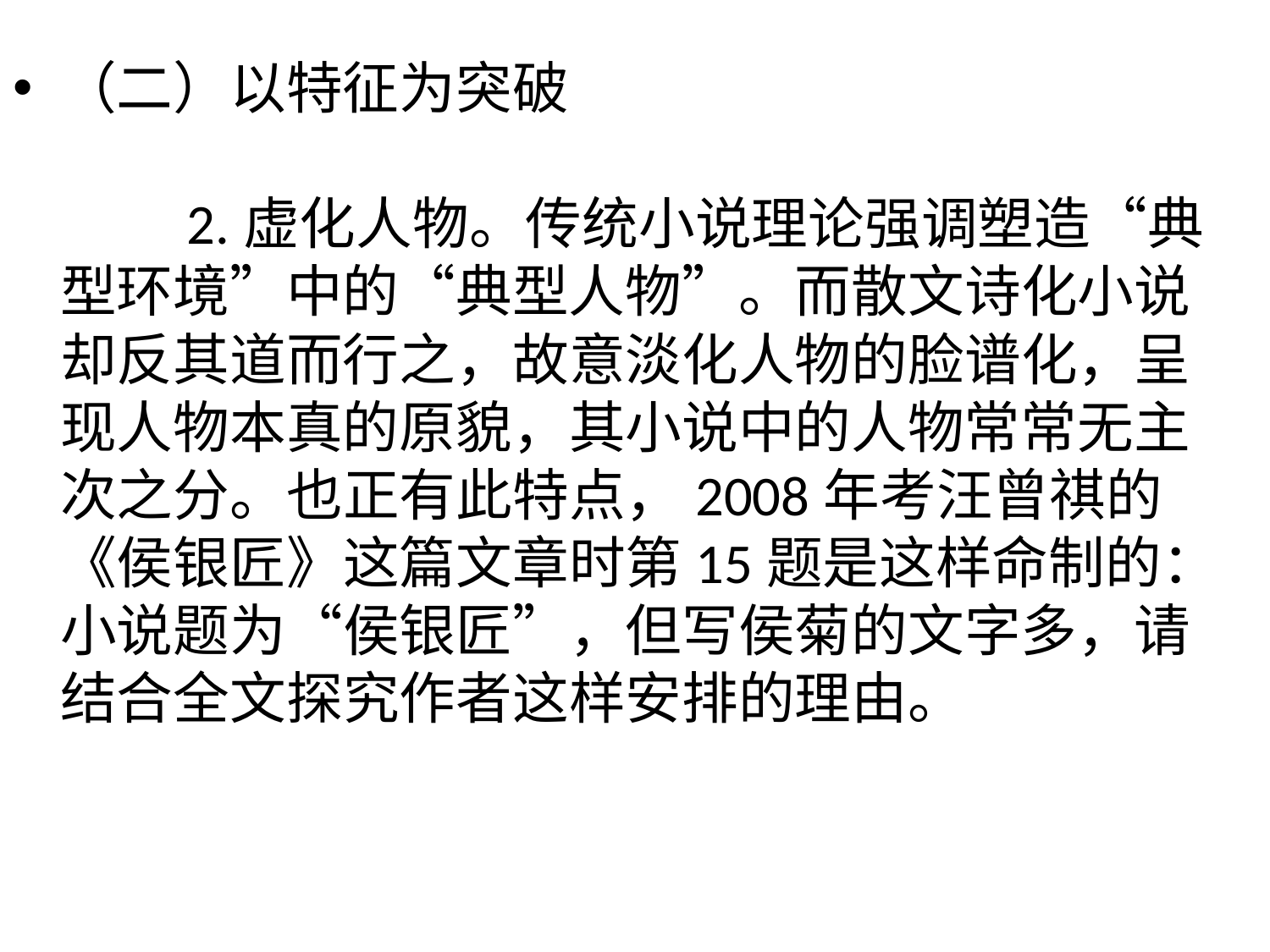

（二）以特征为突破 
　　
　　2.虚化人物。传统小说理论强调塑造“典型环境”中的“典型人物”。而散文诗化小说却反其道而行之，故意淡化人物的脸谱化，呈现人物本真的原貌，其小说中的人物常常无主次之分。也正有此特点，2008年考汪曾祺的《侯银匠》这篇文章时第15题是这样命制的：小说题为“侯银匠”，但写侯菊的文字多，请结合全文探究作者这样安排的理由。